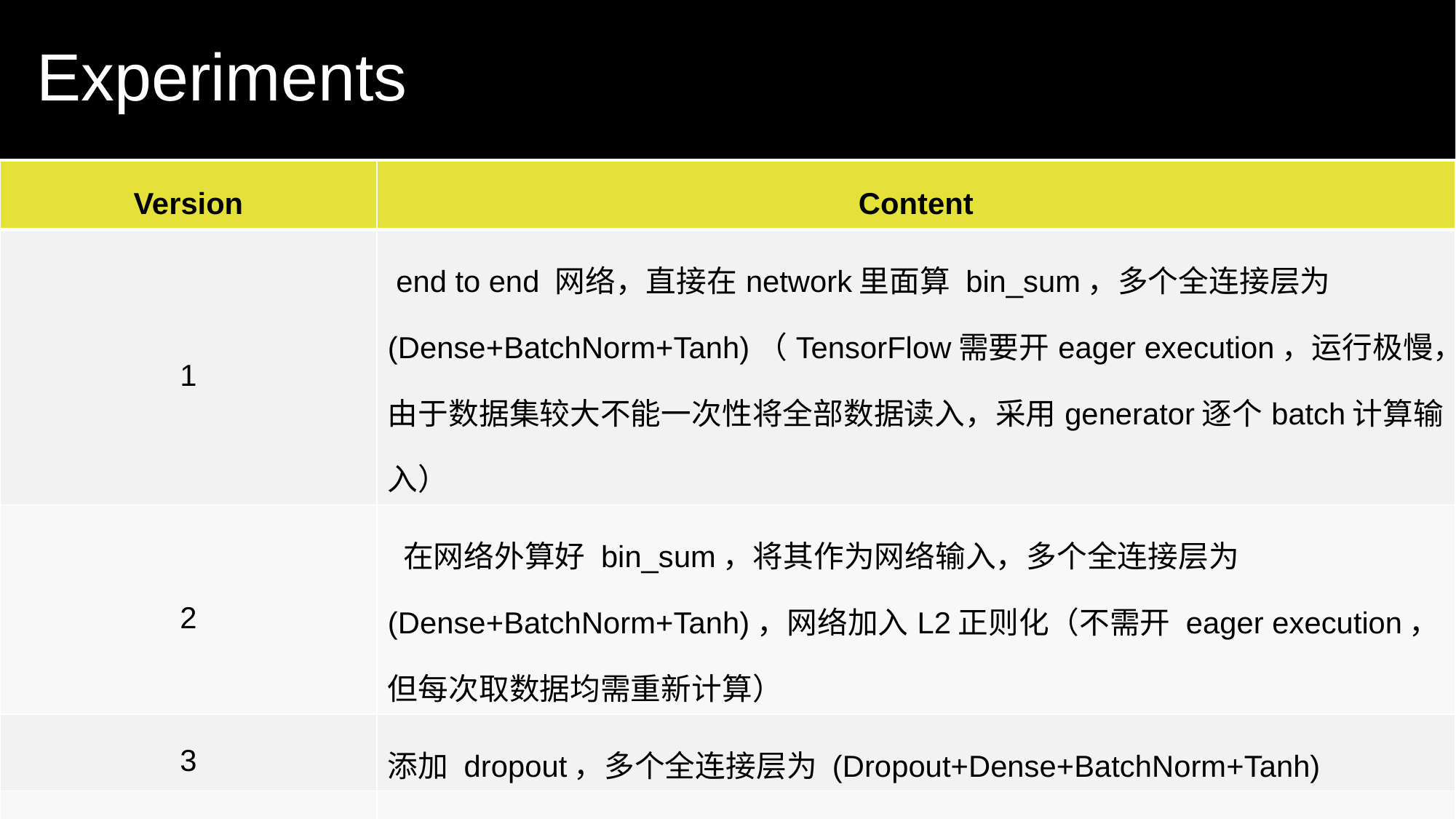

# Experiments
| Version | Content |
| --- | --- |
| 1 | end to end 网络，直接在network里面算 bin\_sum，多个全连接层为 (Dense+BatchNorm+Tanh)（TensorFlow需要开eager execution，运行极慢，由于数据集较大不能一次性将全部数据读入，采用generator逐个batch计算输入） |
| 2 | 在网络外算好 bin\_sum，将其作为网络输入，多个全连接层为 (Dense+BatchNorm+Tanh)，网络加入L2正则化（不需开 eager execution，但每次取数据均需重新计算） |
| 3 | 添加 dropout，多个全连接层为 (Dropout+Dense+BatchNorm+Tanh) |
| 4 | 正负例的比例大概为 1:20，数据极不平衡，添加数据增强，通过复制正例使得正负例数据数据数目基本接近。 |